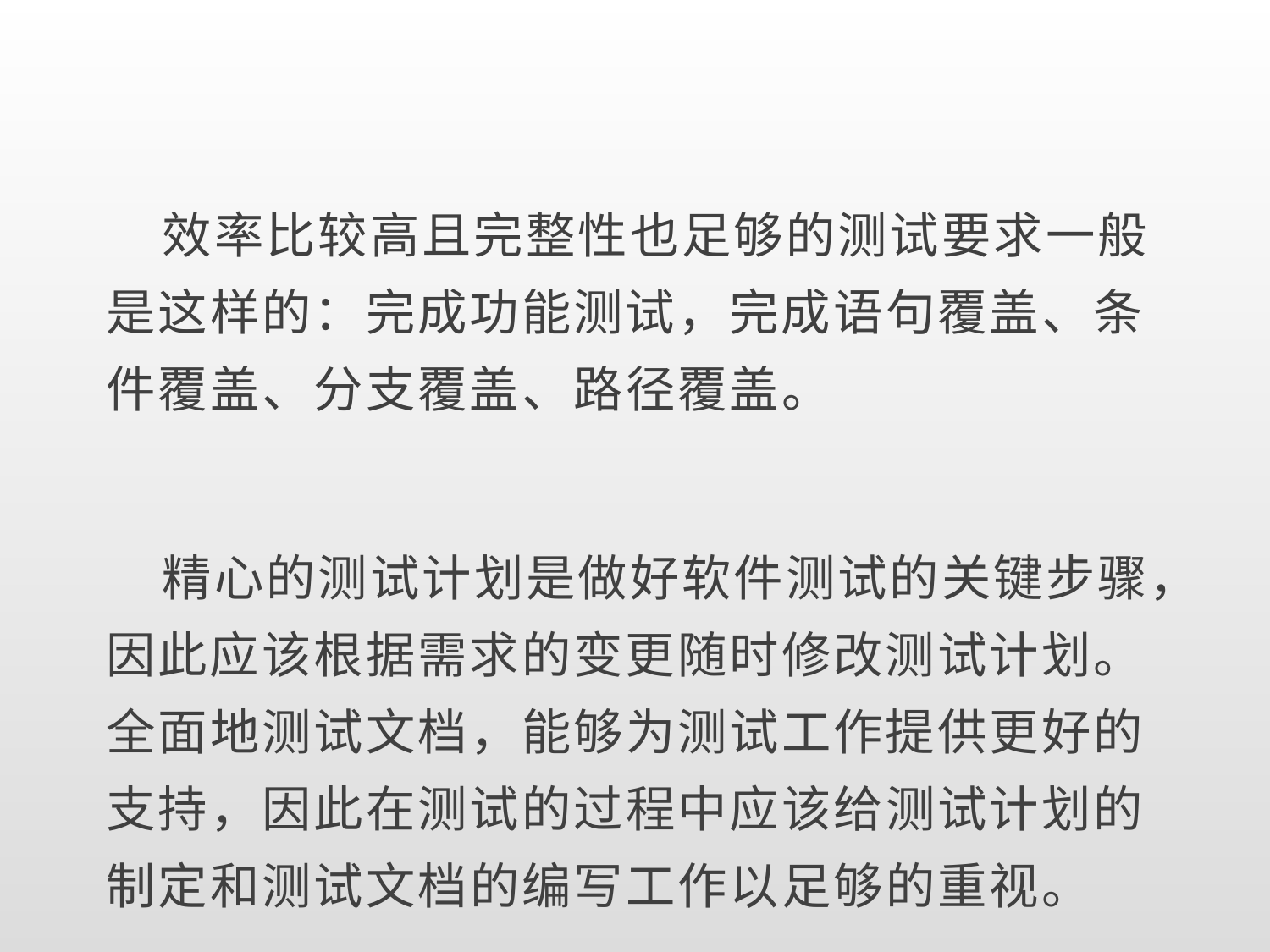

#
     效率比较高且完整性也足够的测试要求一般是这样的：完成功能测试，完成语句覆盖、条件覆盖、分支覆盖、路径覆盖。

     精心的测试计划是做好软件测试的关键步骤，因此应该根据需求的变更随时修改测试计划。全面地测试文档，能够为测试工作提供更好的支持，因此在测试的过程中应该给测试计划的制定和测试文档的编写工作以足够的重视。